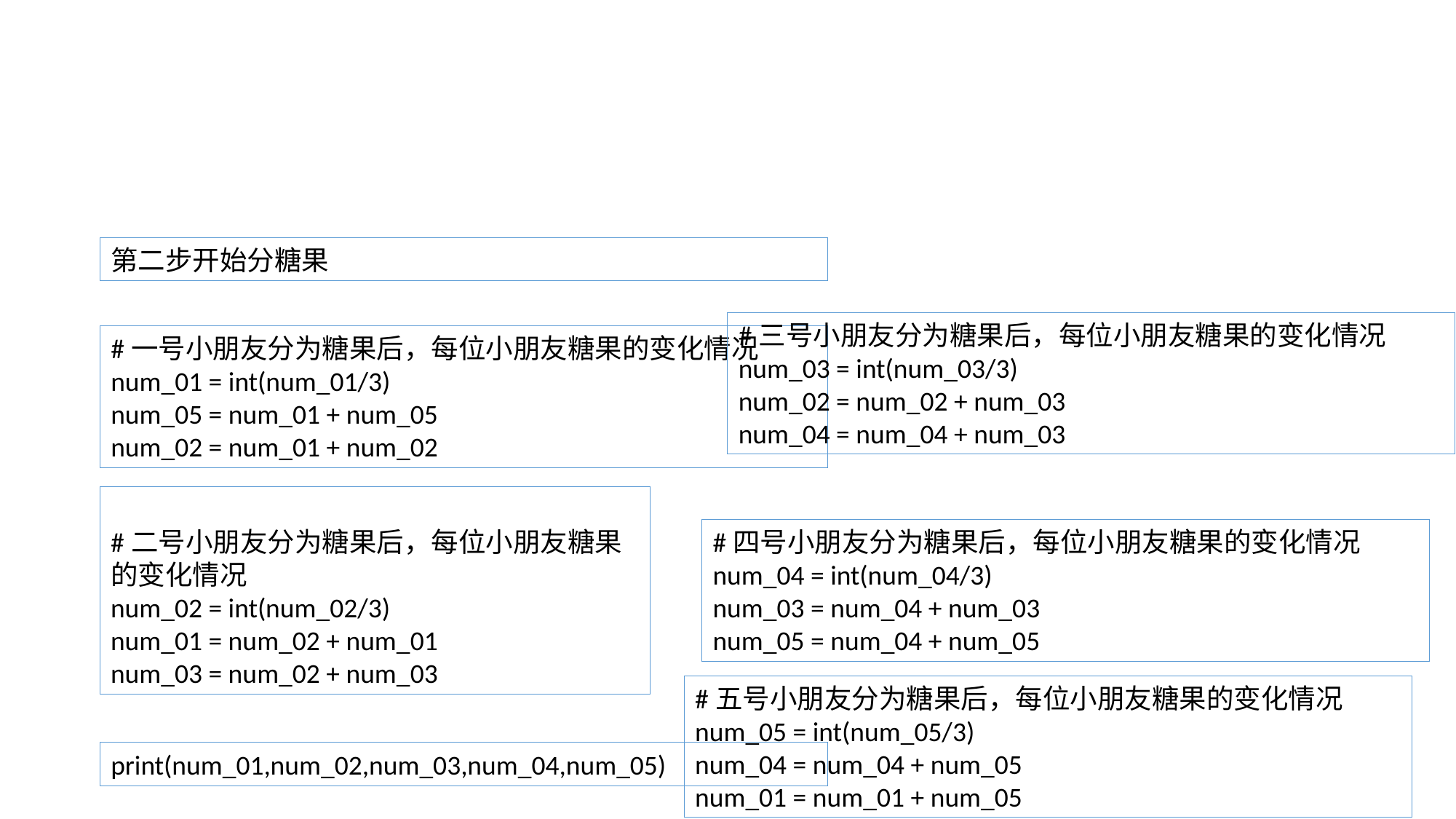

#
第二步开始分糖果
#三号小朋友分为糖果后，每位小朋友糖果的变化情况
num_03 = int(num_03/3)
num_02 = num_02 + num_03
num_04 = num_04 + num_03
#一号小朋友分为糖果后，每位小朋友糖果的变化情况
num_01 = int(num_01/3)
num_05 = num_01 + num_05
num_02 = num_01 + num_02

#二号小朋友分为糖果后，每位小朋友糖果的变化情况
num_02 = int(num_02/3)
num_01 = num_02 + num_01
num_03 = num_02 + num_03
#四号小朋友分为糖果后，每位小朋友糖果的变化情况
num_04 = int(num_04/3)
num_03 = num_04 + num_03
num_05 = num_04 + num_05
#五号小朋友分为糖果后，每位小朋友糖果的变化情况
num_05 = int(num_05/3)
num_04 = num_04 + num_05
num_01 = num_01 + num_05
print(num_01,num_02,num_03,num_04,num_05)